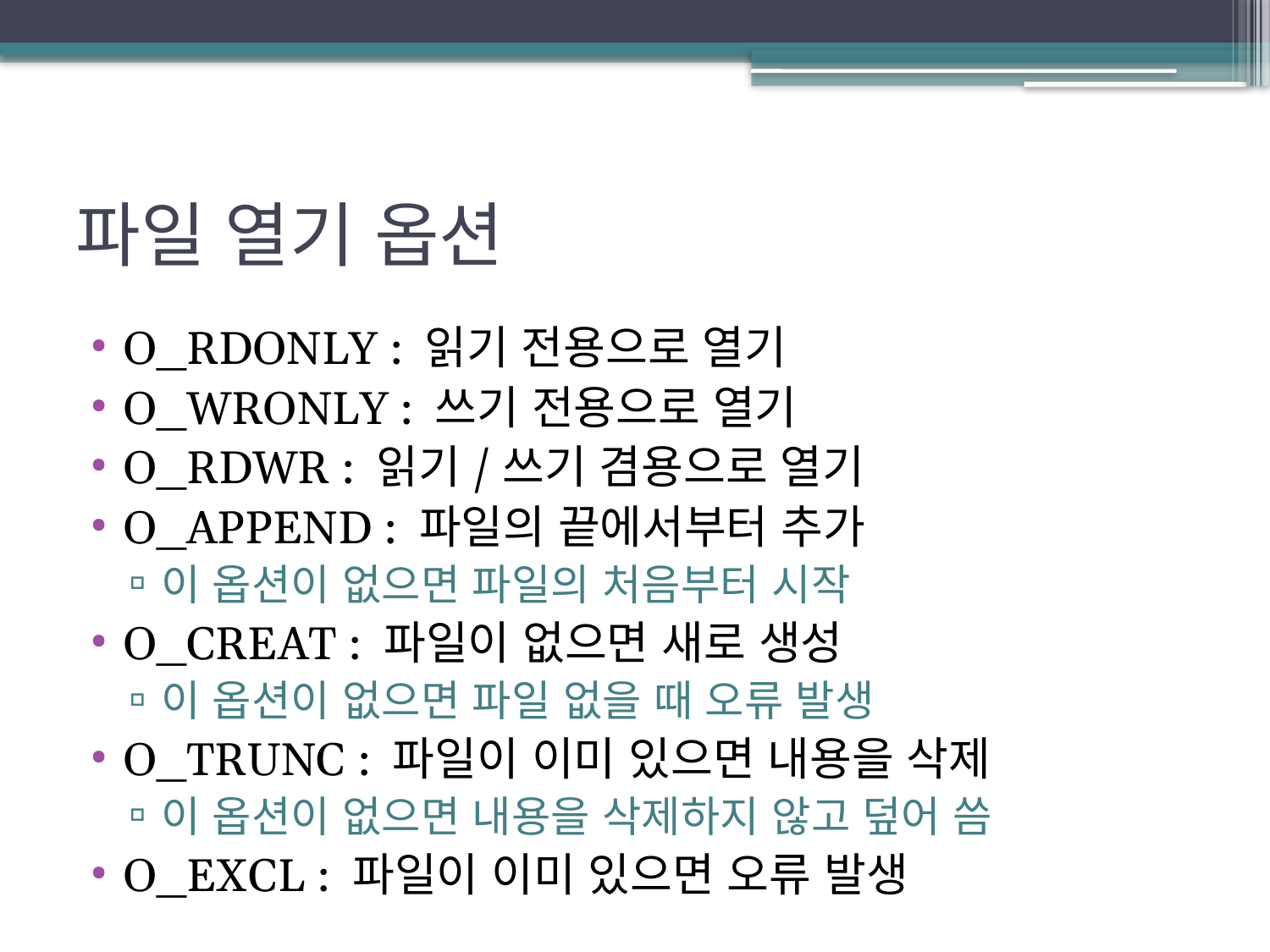

# 파일 열기 옵션
O_RDONLY : 읽기 전용으로 열기
O_WRONLY : 쓰기 전용으로 열기
O_RDWR : 읽기/쓰기 겸용으로 열기
O_APPEND : 파일의 끝에서부터 추가
이 옵션이 없으면 파일의 처음부터 시작
O_CREAT : 파일이 없으면 새로 생성
이 옵션이 없으면 파일 없을 때 오류 발생
O_TRUNC : 파일이 이미 있으면 내용을 삭제
이 옵션이 없으면 내용을 삭제하지 않고 덮어 씀
O_EXCL : 파일이 이미 있으면 오류 발생